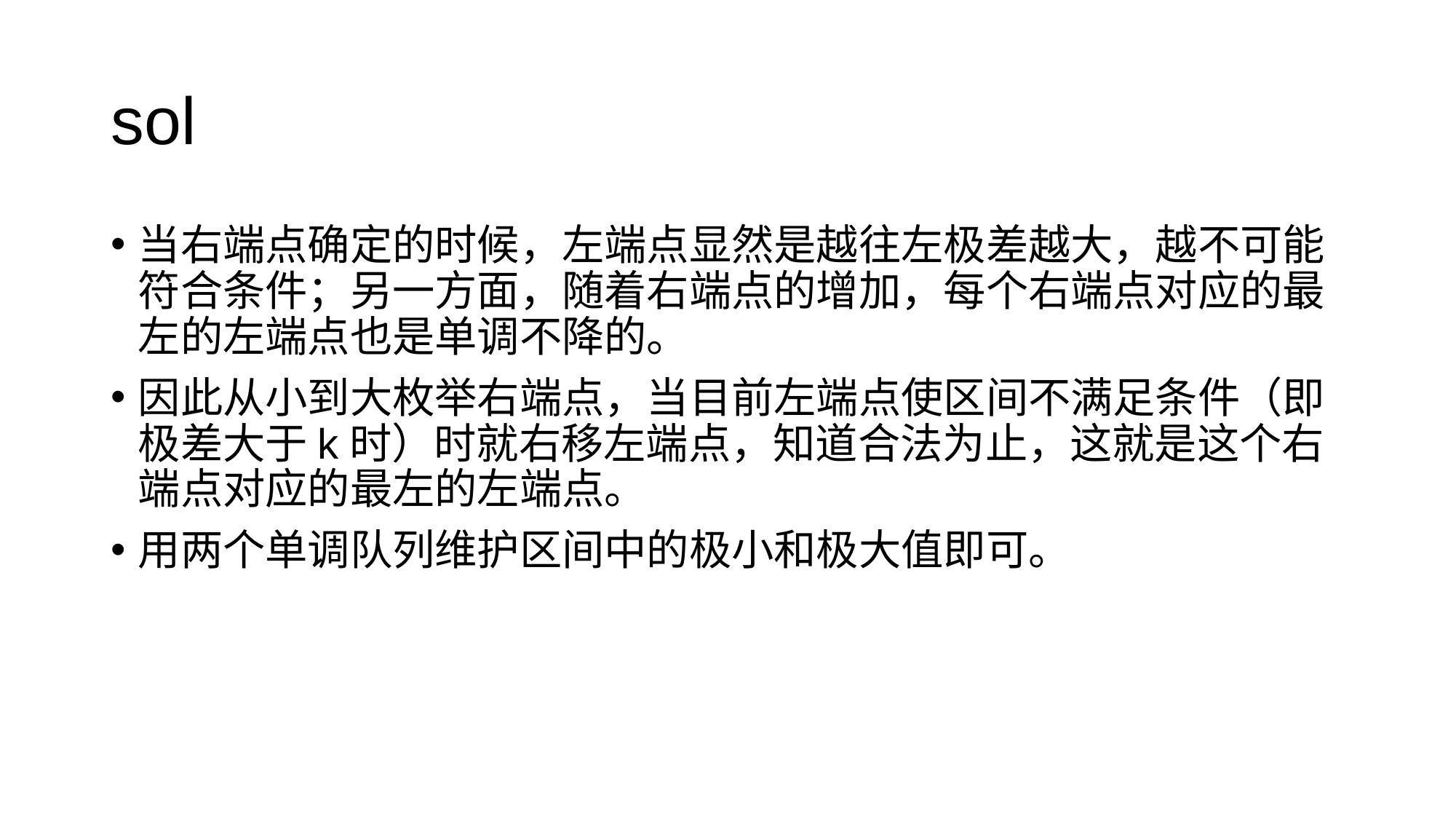

# sol
当右端点确定的时候，左端点显然是越往左极差越大，越不可能符合条件；另一方面，随着右端点的增加，每个右端点对应的最左的左端点也是单调不降的。
因此从小到大枚举右端点，当目前左端点使区间不满足条件（即极差大于k时）时就右移左端点，知道合法为止，这就是这个右端点对应的最左的左端点。
用两个单调队列维护区间中的极小和极大值即可。